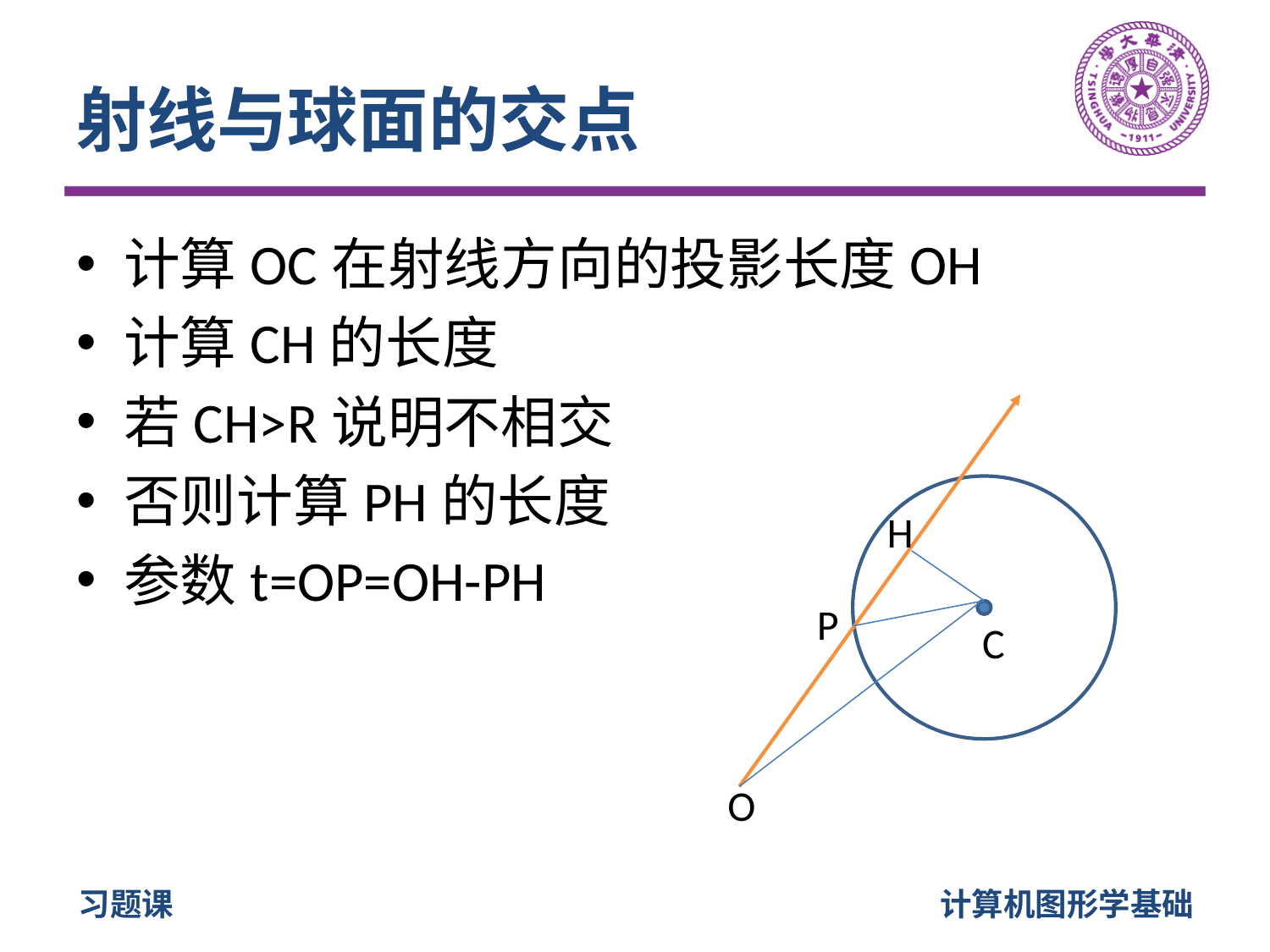

# 射线与球面的交点
计算OC在射线方向的投影长度OH
计算CH的长度
若CH>R说明不相交
否则计算PH的长度
参数t=OP=OH-PH

H
P

C
O